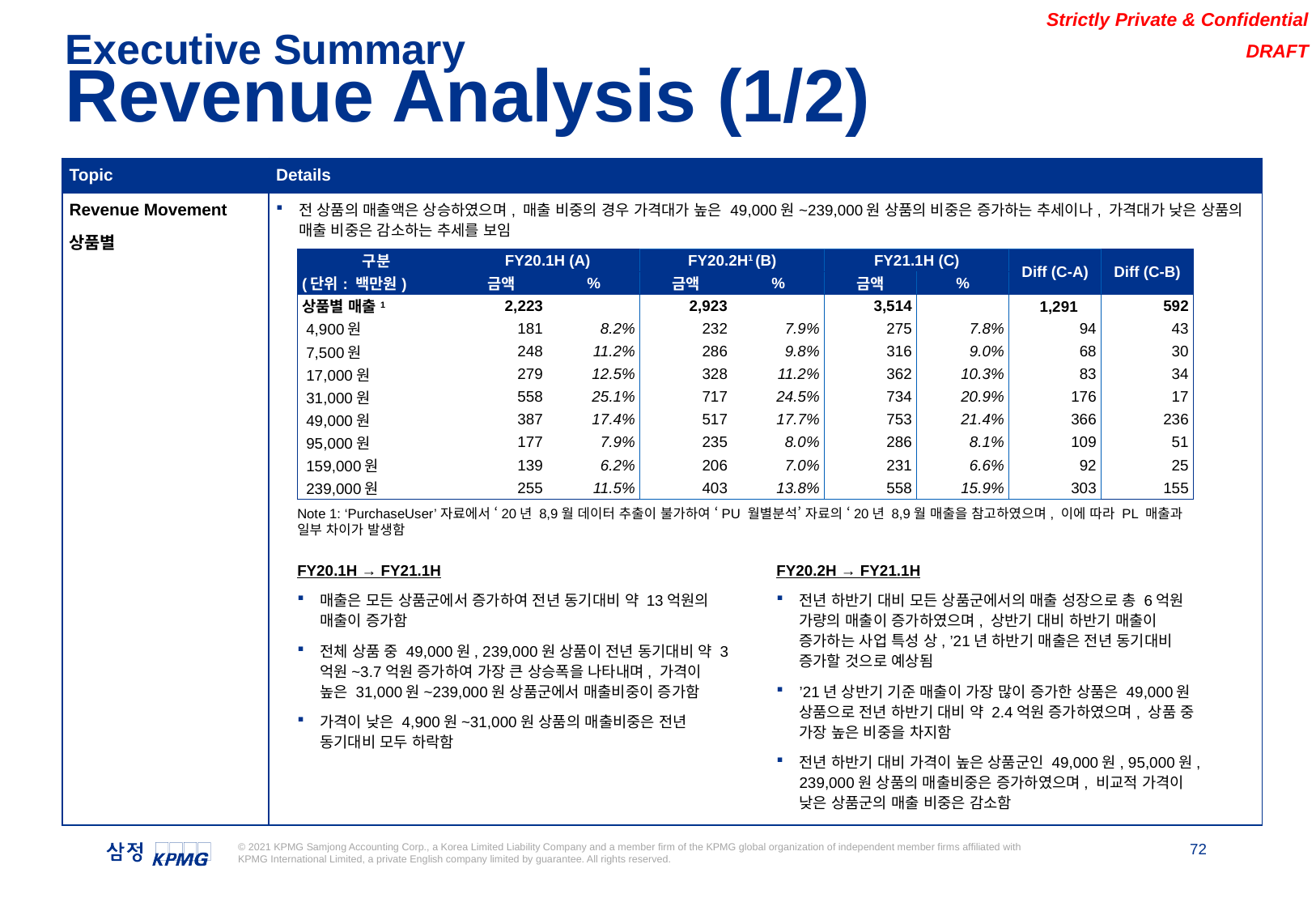

Executive Summary
Revenue Analysis (1/2)
| Topic | Details |
| --- | --- |
| Revenue Movement 상품별 | 전 상품의 매출액은 상승하였으며, 매출 비중의 경우 가격대가 높은 49,000원~239,000원 상품의 비중은 증가하는 추세이나, 가격대가 낮은 상품의 매출 비중은 감소하는 추세를 보임 |
| 구분 | FY20.1H (A) |  | FY20.2H1 (B) |  | FY21.1H (C) |  | Diff (C-A) | Diff (C-B) |
| --- | --- | --- | --- | --- | --- | --- | --- | --- |
| (단위: 백만원) | 금액 | % | 금액 | % | 금액 | % |  |  |
| 상품별 매출1 | 2,223 |  | 2,923 |  | 3,514 |  | 1,291 | 592 |
| 4,900원 | 181 | 8.2% | 232 | 7.9% | 275 | 7.8% | 94 | 43 |
| 7,500원 | 248 | 11.2% | 286 | 9.8% | 316 | 9.0% | 68 | 30 |
| 17,000원 | 279 | 12.5% | 328 | 11.2% | 362 | 10.3% | 83 | 34 |
| 31,000원 | 558 | 25.1% | 717 | 24.5% | 734 | 20.9% | 176 | 17 |
| 49,000원 | 387 | 17.4% | 517 | 17.7% | 753 | 21.4% | 366 | 236 |
| 95,000원 | 177 | 7.9% | 235 | 8.0% | 286 | 8.1% | 109 | 51 |
| 159,000원 | 139 | 6.2% | 206 | 7.0% | 231 | 6.6% | 92 | 25 |
| 239,000원 | 255 | 11.5% | 403 | 13.8% | 558 | 15.9% | 303 | 155 |
Note 1: ‘PurchaseUser’자료에서 ‘20년 8,9월 데이터 추출이 불가하여 ‘PU 월별분석’ 자료의 ‘20년 8,9월 매출을 참고하였으며, 이에 따라 PL 매출과 일부 차이가 발생함
FY20.1H → FY21.1H
매출은 모든 상품군에서 증가하여 전년 동기대비 약 13억원의 매출이 증가함
전체 상품 중 49,000원, 239,000원 상품이 전년 동기대비 약 3억원~3.7억원 증가하여 가장 큰 상승폭을 나타내며, 가격이 높은 31,000원~239,000원 상품군에서 매출비중이 증가함
가격이 낮은 4,900원~31,000원 상품의 매출비중은 전년 동기대비 모두 하락함
FY20.2H → FY21.1H
전년 하반기 대비 모든 상품군에서의 매출 성장으로 총 6억원 가량의 매출이 증가하였으며, 상반기 대비 하반기 매출이 증가하는 사업 특성 상, ’21년 하반기 매출은 전년 동기대비 증가할 것으로 예상됨
’21년 상반기 기준 매출이 가장 많이 증가한 상품은 49,000원 상품으로 전년 하반기 대비 약 2.4억원 증가하였으며, 상품 중 가장 높은 비중을 차지함
전년 하반기 대비 가격이 높은 상품군인 49,000원, 95,000원, 239,000원 상품의 매출비중은 증가하였으며, 비교적 가격이 낮은 상품군의 매출 비중은 감소함